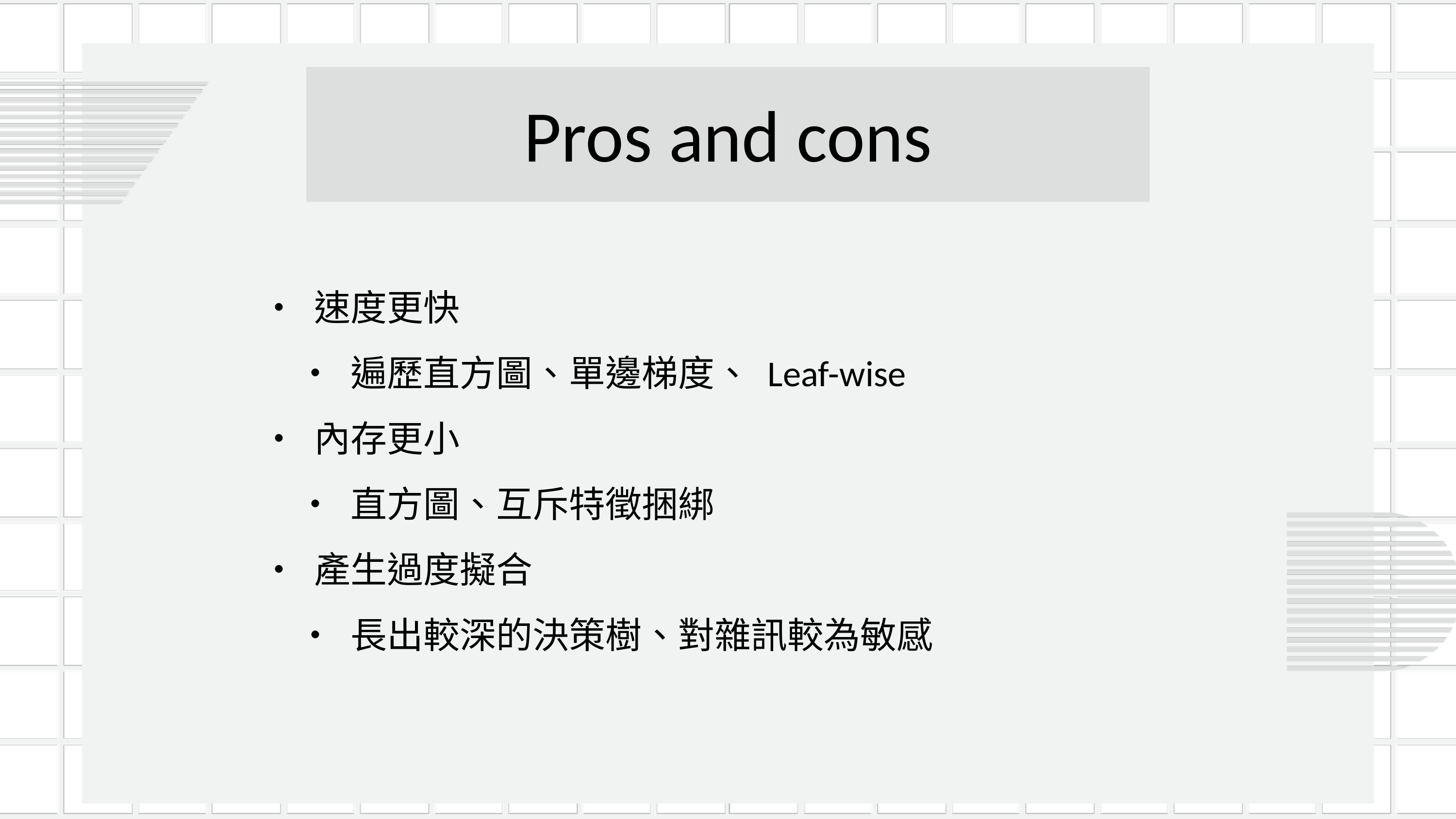

Pros and cons

• 速度更快
• 遍歷直方圖、單邊梯度、 Leaf-wise
• 內存更小
• 直方圖、互斥特徵捆綁
• 產生過度擬合
• 長出較深的決策樹、對雜訊較為敏感